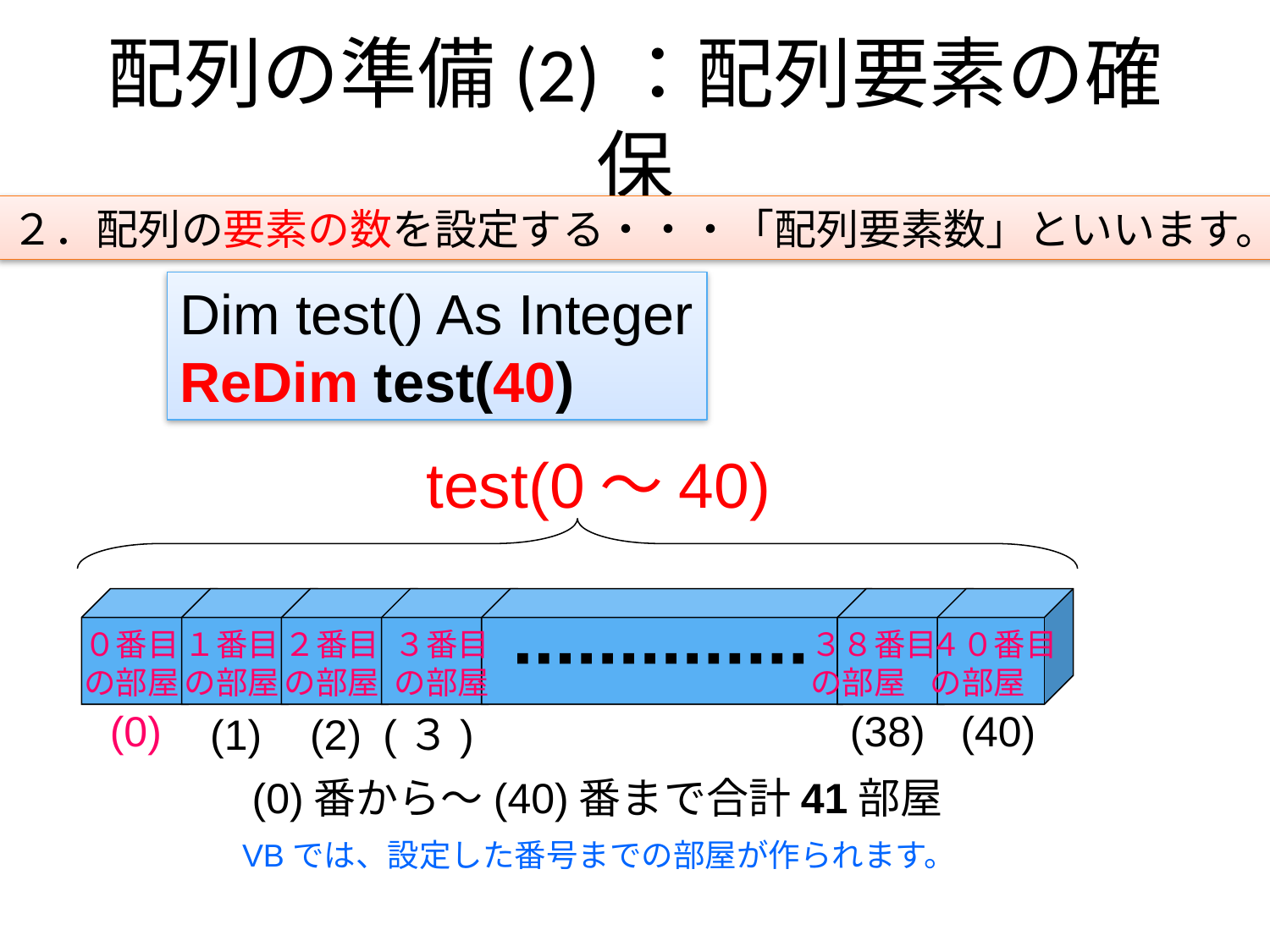

# 配列の準備(2)：配列要素の確保

２．配列の要素の数を設定する・・・「配列要素数」といいます。
Dim test() As Integer
ReDim test(40)
test(0～40)

０番目
の部屋
１番目
の部屋
２番目
の部屋
３番目
の部屋
３８番目
の部屋
４０番目
の部屋

(0)
(38)
(40)
(1)
(2)
(３)
(0)番から～(40)番まで合計41部屋
VBでは、設定した番号までの部屋が作られます。